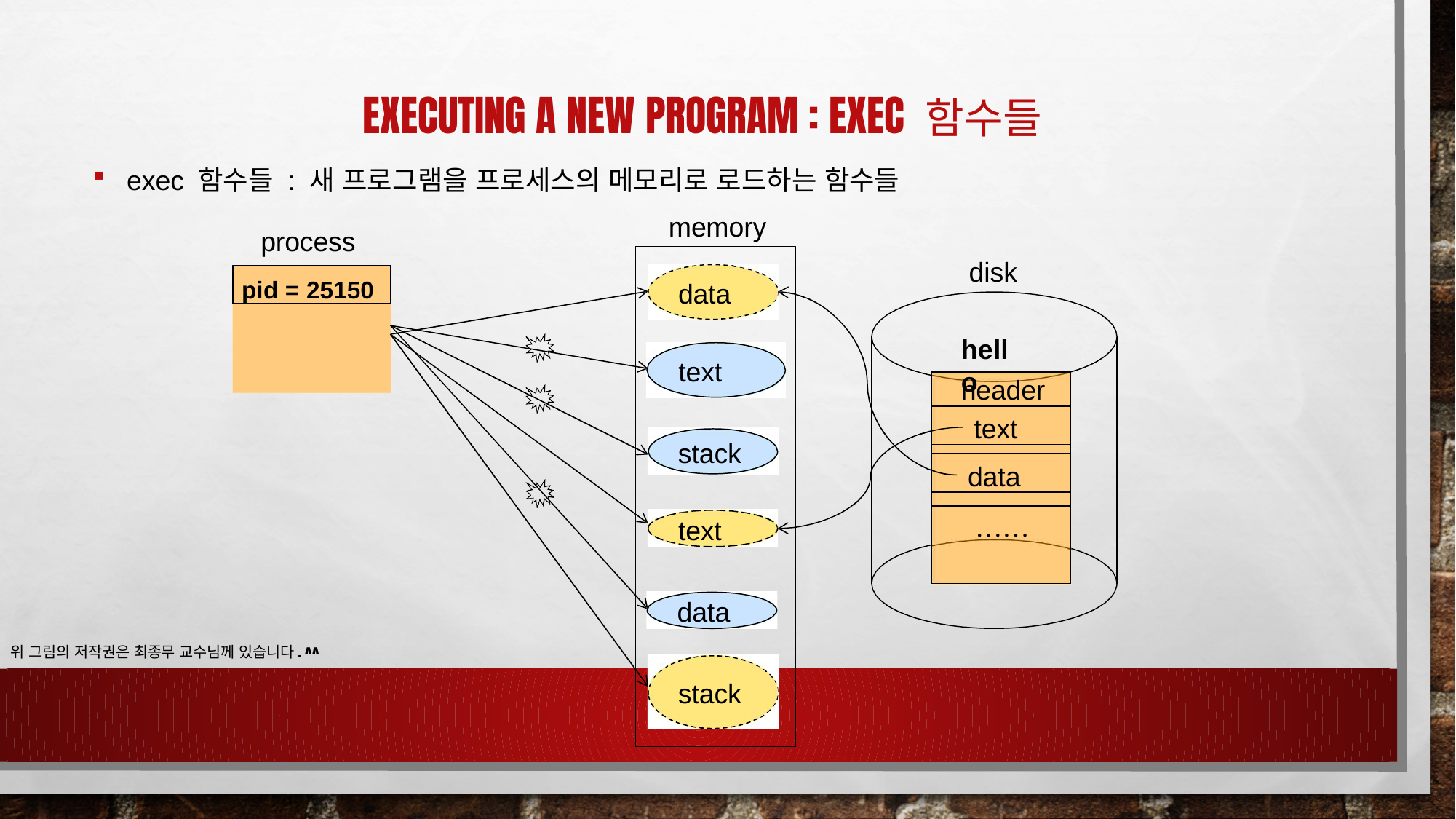

# Executing a new program : exec 함수들
exec 함수들 : 새 프로그램을 프로세스의 메모리로 로드하는 함수들
memory
process

disk

pid = 25150

data

hello

text

header

text

stack

data

……

text

data
위 그림의 저작권은 최종무 교수님께 있습니다. ^^

stack